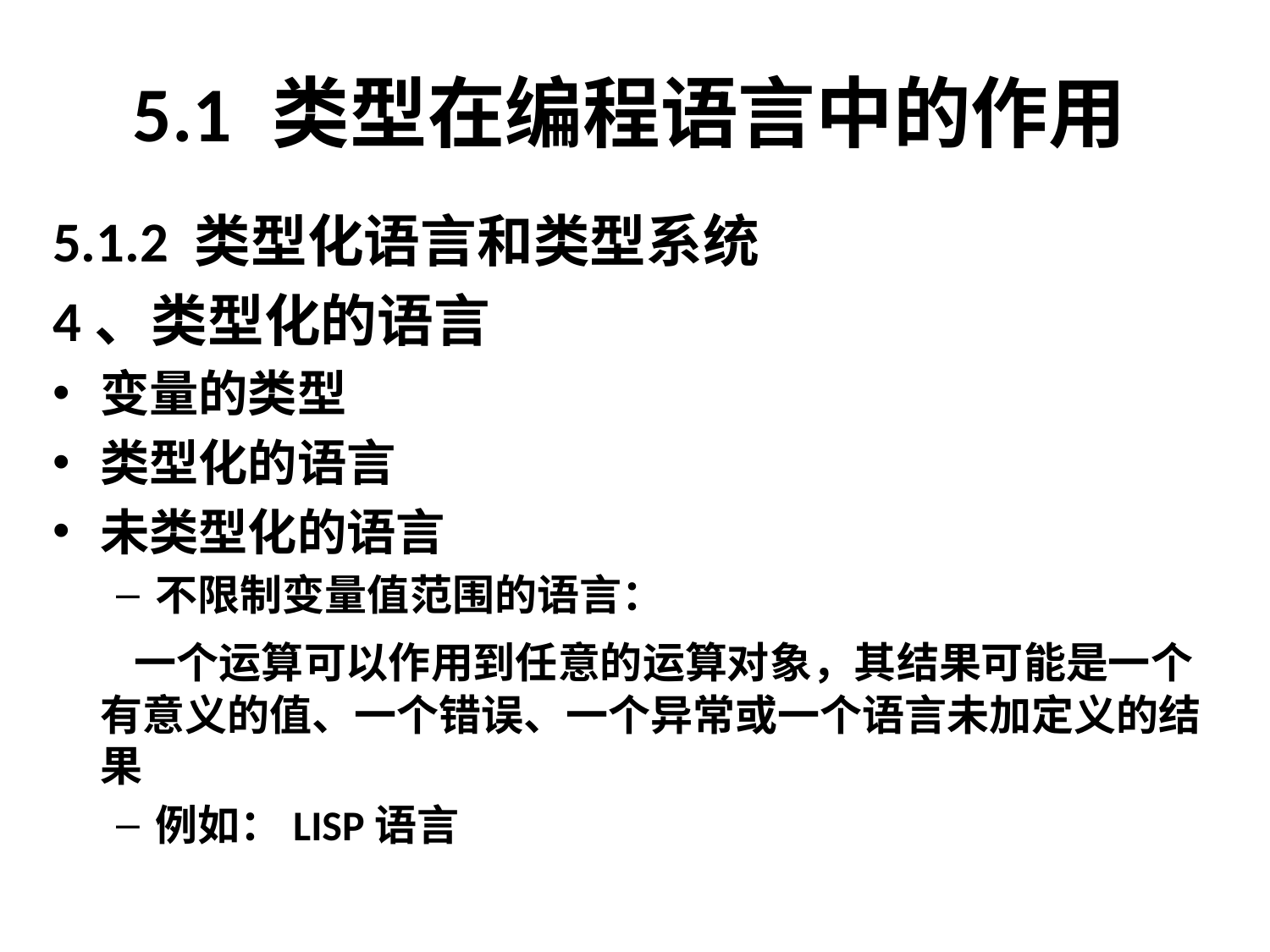

# 5.1 类型在编程语言中的作用
5.1.2 类型化语言和类型系统
4、类型化的语言
变量的类型
类型化的语言
未类型化的语言
不限制变量值范围的语言：
	  一个运算可以作用到任意的运算对象，其结果可能是一个有意义的值、一个错误、一个异常或一个语言未加定义的结果
例如：LISP语言